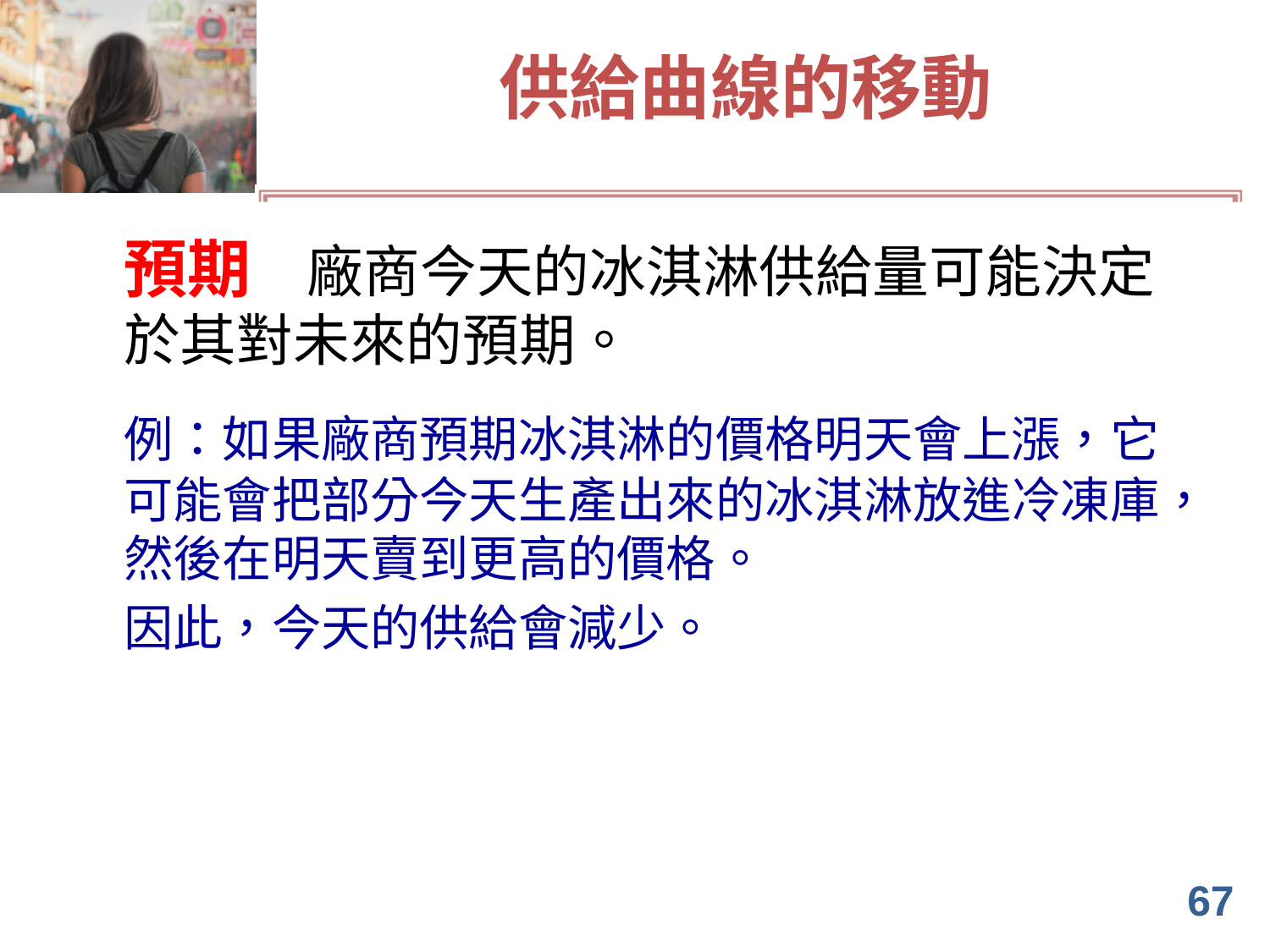

# 供給曲線的移動
	預期　廠商今天的冰淇淋供給量可能決定於其對未來的預期。

	例：如果廠商預期冰淇淋的價格明天會上漲，它可能會把部分今天生產出來的冰淇淋放進冷凍庫，然後在明天賣到更高的價格。
	因此，今天的供給會減少。
67